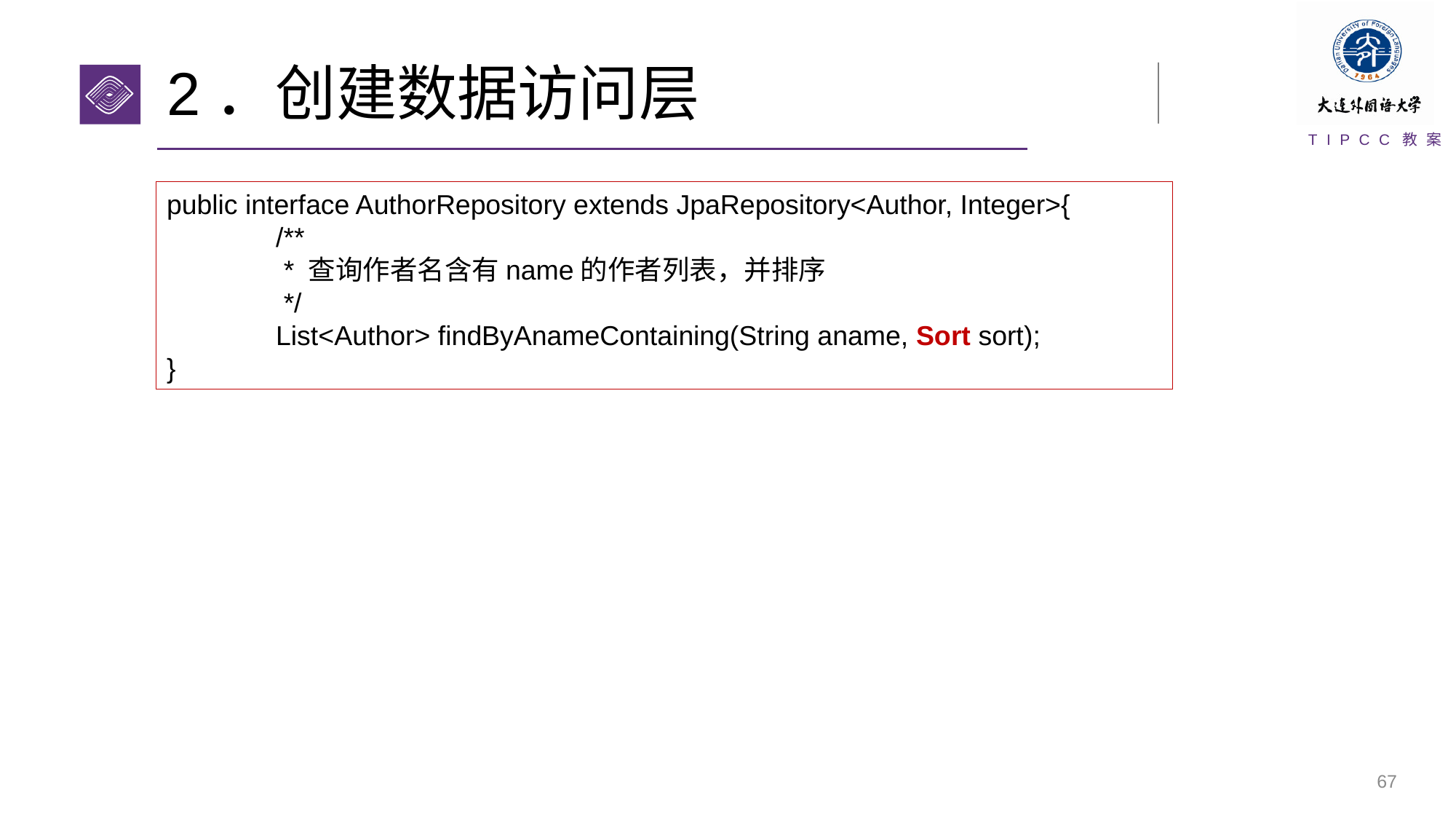

# 2．创建数据访问层
public interface AuthorRepository extends JpaRepository<Author, Integer>{
	/**
	 * 查询作者名含有name的作者列表，并排序
	 */
	List<Author> findByAnameContaining(String aname, Sort sort);
}
67